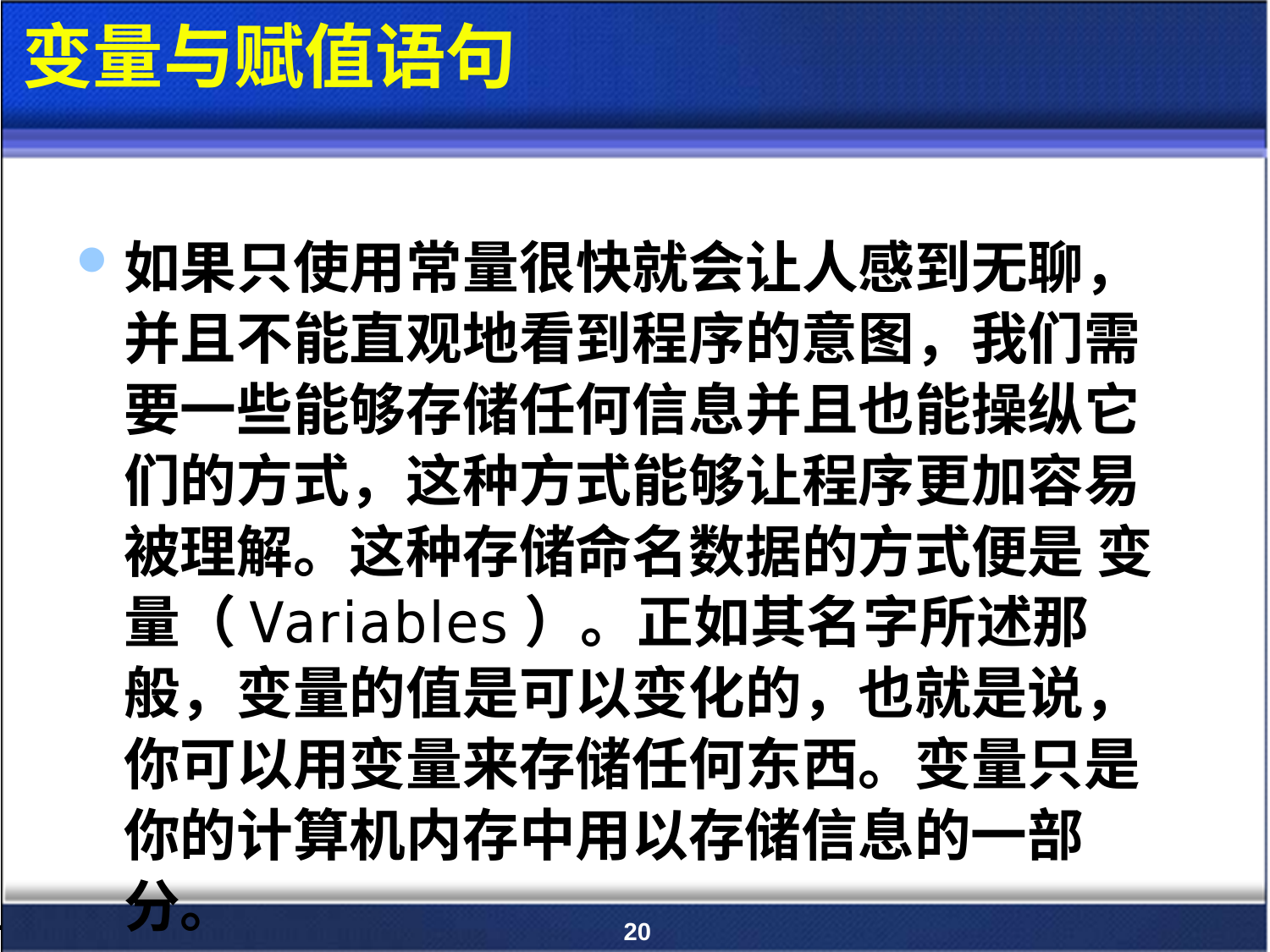

# 变量与赋值语句
如果只使用常量很快就会让人感到无聊，并且不能直观地看到程序的意图，我们需要一些能够存储任何信息并且也能操纵它们的方式，这种方式能够让程序更加容易被理解。这种存储命名数据的方式便是 变量（Variables）。正如其名字所述那般，变量的值是可以变化的，也就是说，你可以用变量来存储任何东西。变量只是你的计算机内存中用以存储信息的一部分。
20